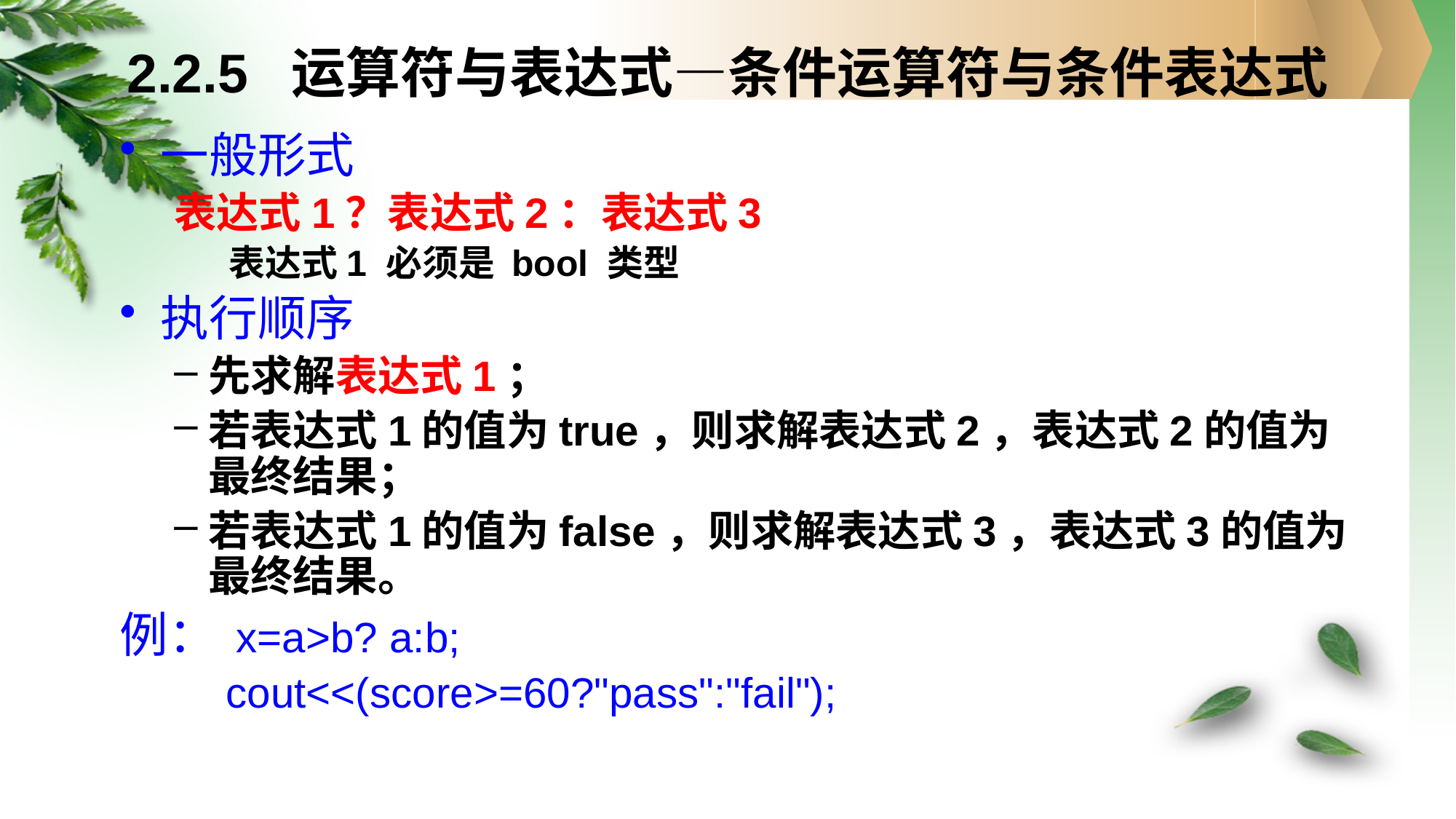

# 2.2.5  运算符与表达式—条件运算符与条件表达式
一般形式
表达式1？表达式2：表达式3
表达式1 必须是 bool 类型
执行顺序
先求解表达式1；
若表达式1的值为true，则求解表达式2，表达式2的值为最终结果；
若表达式1的值为false，则求解表达式3，表达式3的值为最终结果。
例： x=a>b? a:b;
         cout<<(score>=60?"pass":"fail");